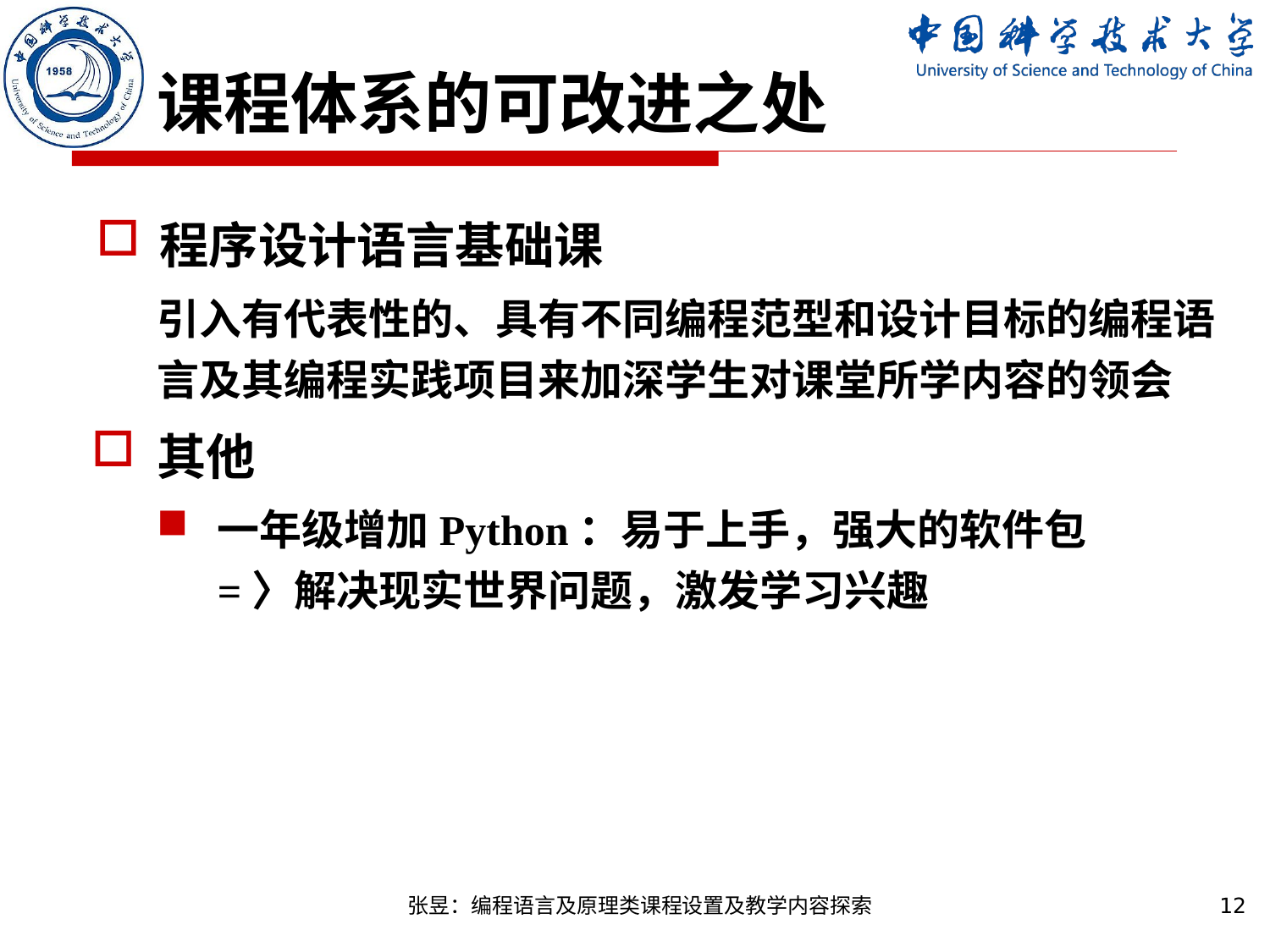

# 课程体系的可改进之处
程序设计语言基础课
引入有代表性的、具有不同编程范型和设计目标的编程语言及其编程实践项目来加深学生对课堂所学内容的领会
其他
一年级增加Python：易于上手，强大的软件包
=〉解决现实世界问题，激发学习兴趣
张昱：编程语言及原理类课程设置及教学内容探索
12